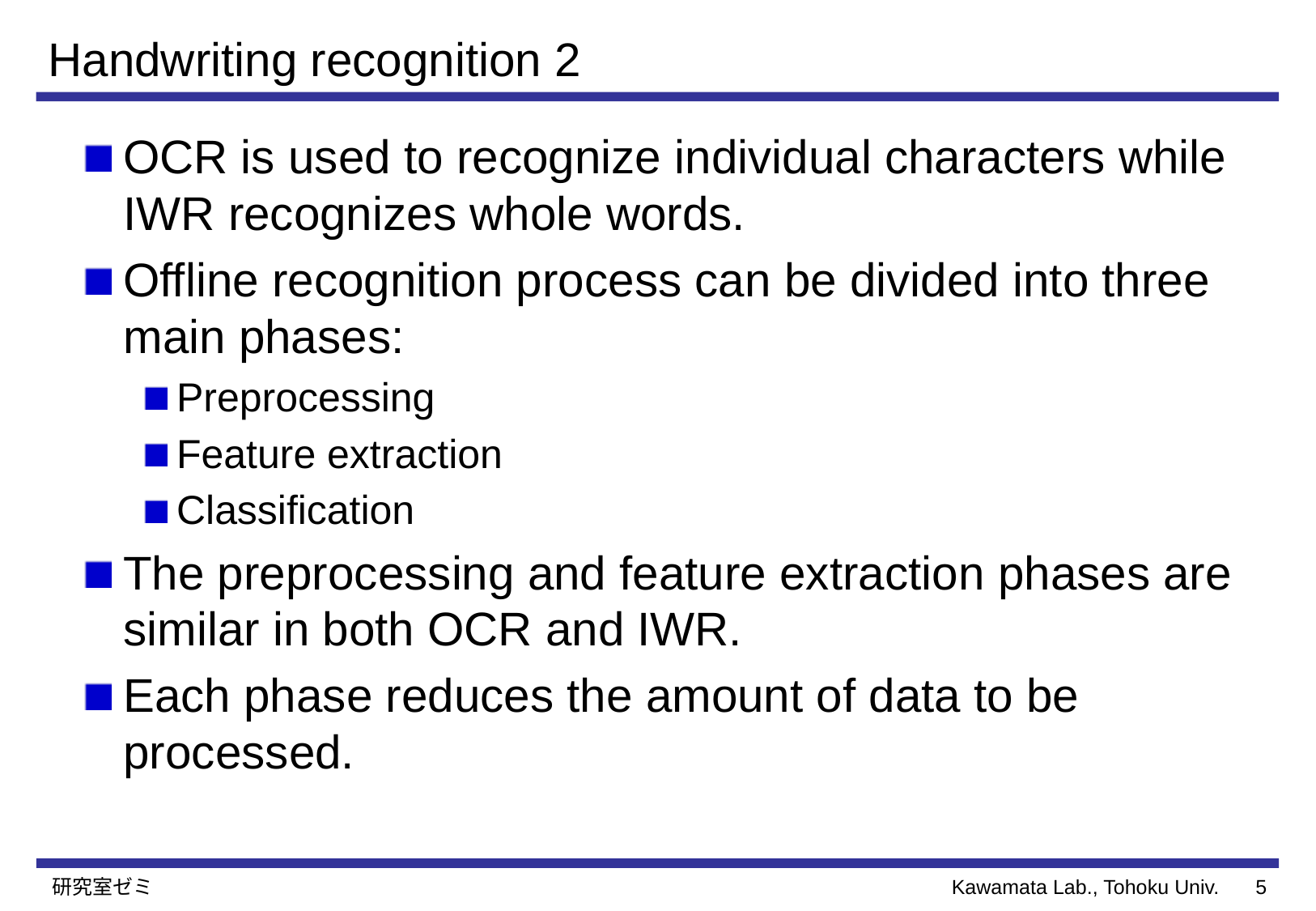

# Handwriting recognition 2
OCR is used to recognize individual characters while IWR recognizes whole words.
Offline recognition process can be divided into three main phases:
Preprocessing
Feature extraction
Classification
The preprocessing and feature extraction phases are similar in both OCR and IWR.
Each phase reduces the amount of data to be processed.
研究室ゼミ
5